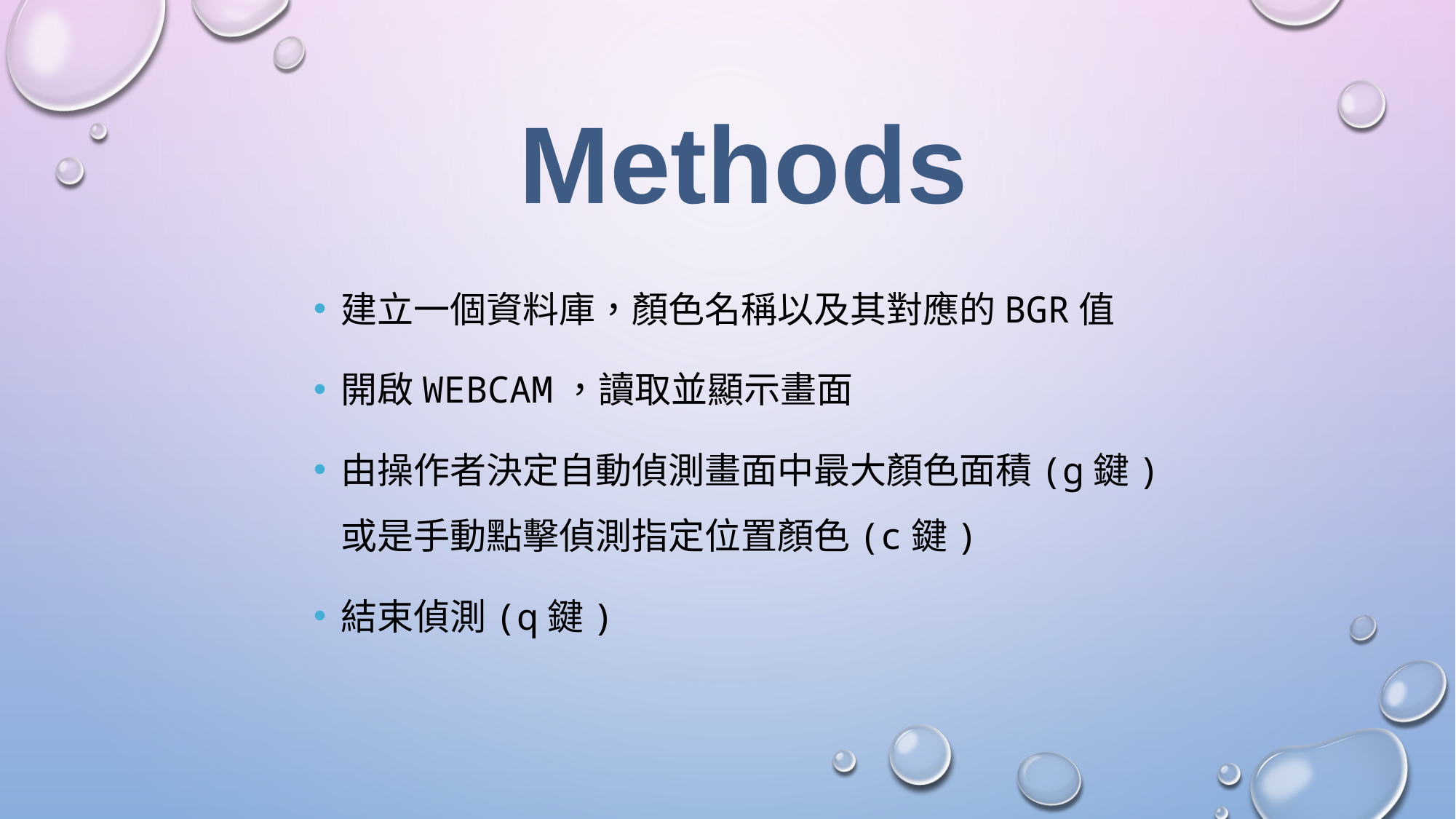

Methods
建立一個資料庫，顏色名稱以及其對應的BGR值
開啟WEBCAM，讀取並顯示畫面
由操作者決定自動偵測畫面中最大顏色面積(g鍵)或是手動點擊偵測指定位置顏色(c鍵)
結束偵測(q鍵)